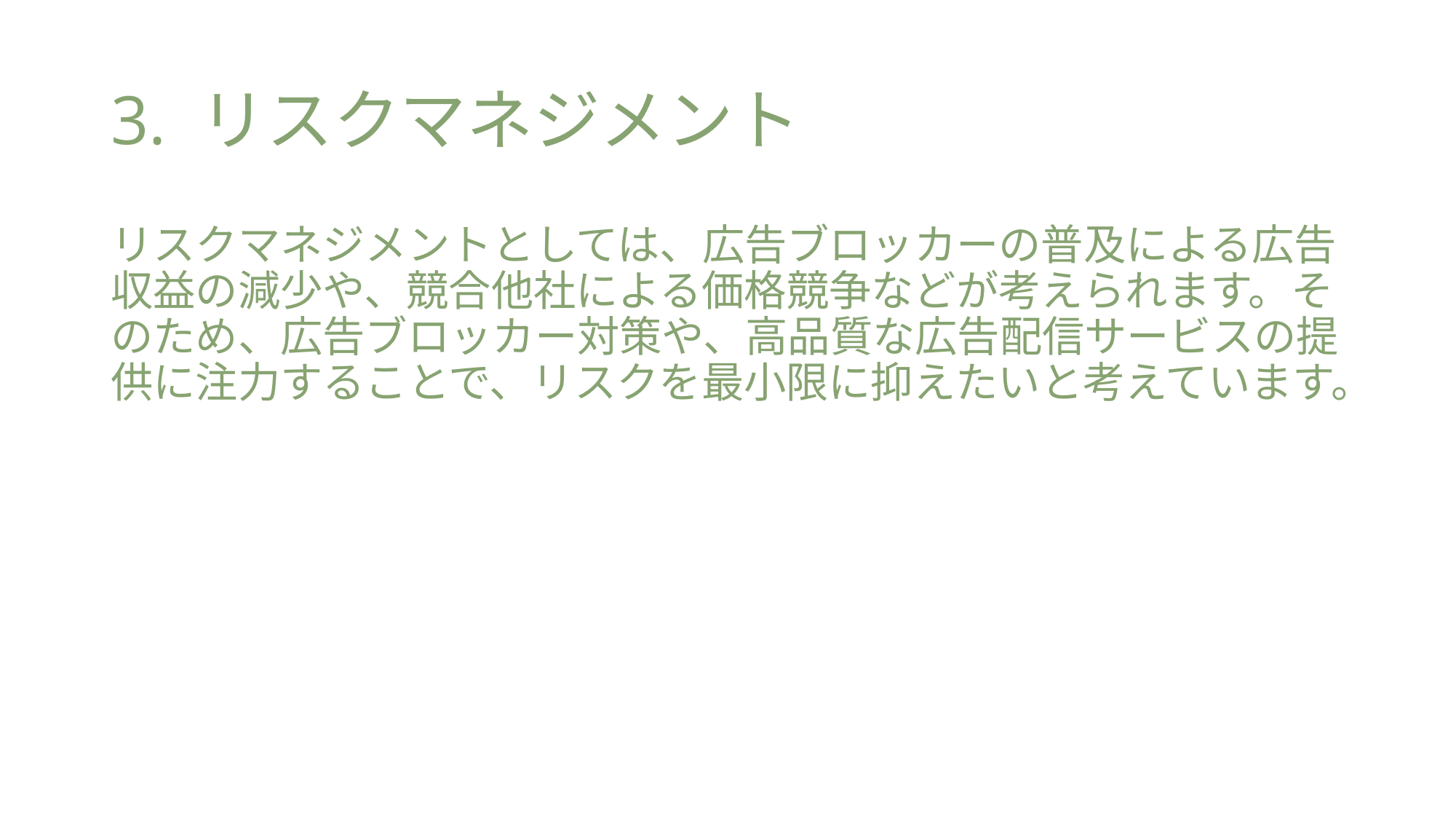

# 3. リスクマネジメント
リスクマネジメントとしては、広告ブロッカーの普及による広告収益の減少や、競合他社による価格競争などが考えられます。そのため、広告ブロッカー対策や、高品質な広告配信サービスの提供に注力することで、リスクを最小限に抑えたいと考えています。